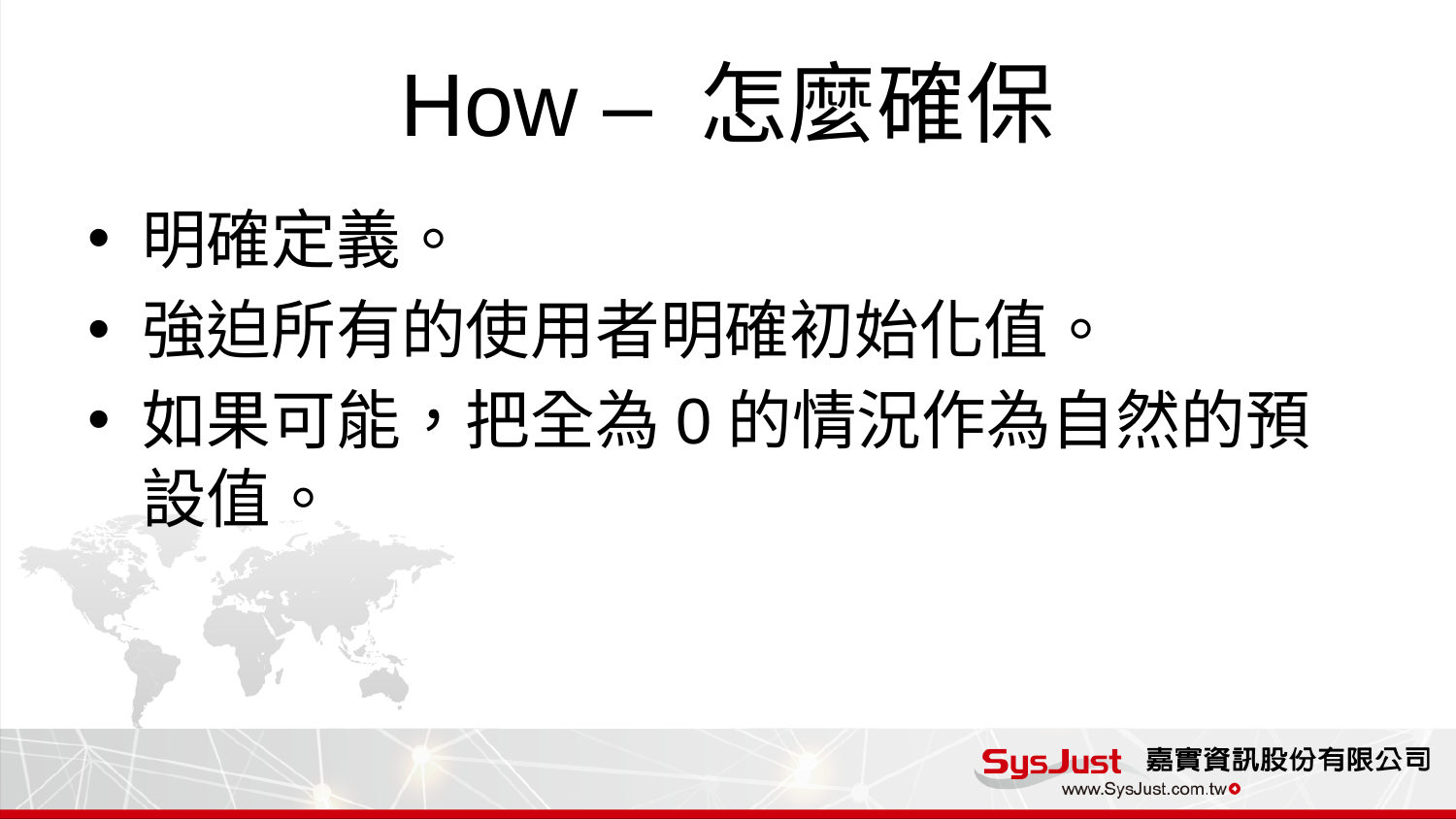

# How – 怎麼確保
明確定義。
強迫所有的使用者明確初始化值。
如果可能，把全為0的情況作為自然的預設值。